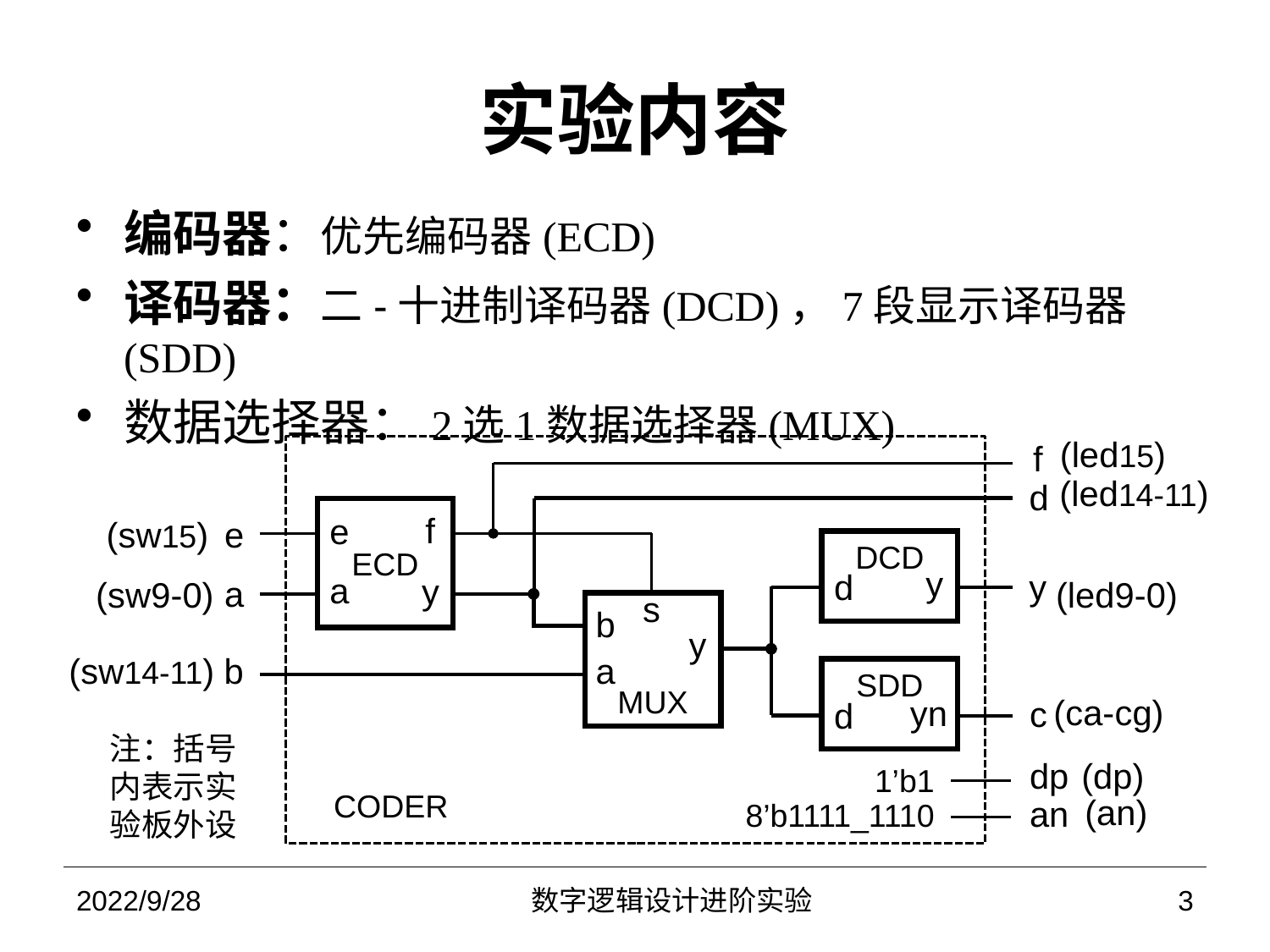

# 实验内容
编码器：优先编码器(ECD)
译码器：二-十进制译码器(DCD)，7段显示译码器(SDD)
数据选择器：2选1数据选择器(MUX)
(led15)
(led14-11)
(sw15)
(sw9-0)
(led9-0)
(sw14-11)
(ca-cg)
注：括号内表示实验板外设
f
d
ECD
f
e
a
y
e
DCD
y
d
s
MUX
b
y
a
y
a
b
SDD
yn
d
c

CODER
(dp)
dp
1’b1
(an)
an
8’b1111_1110
2022/9/28
数字逻辑设计进阶实验
3